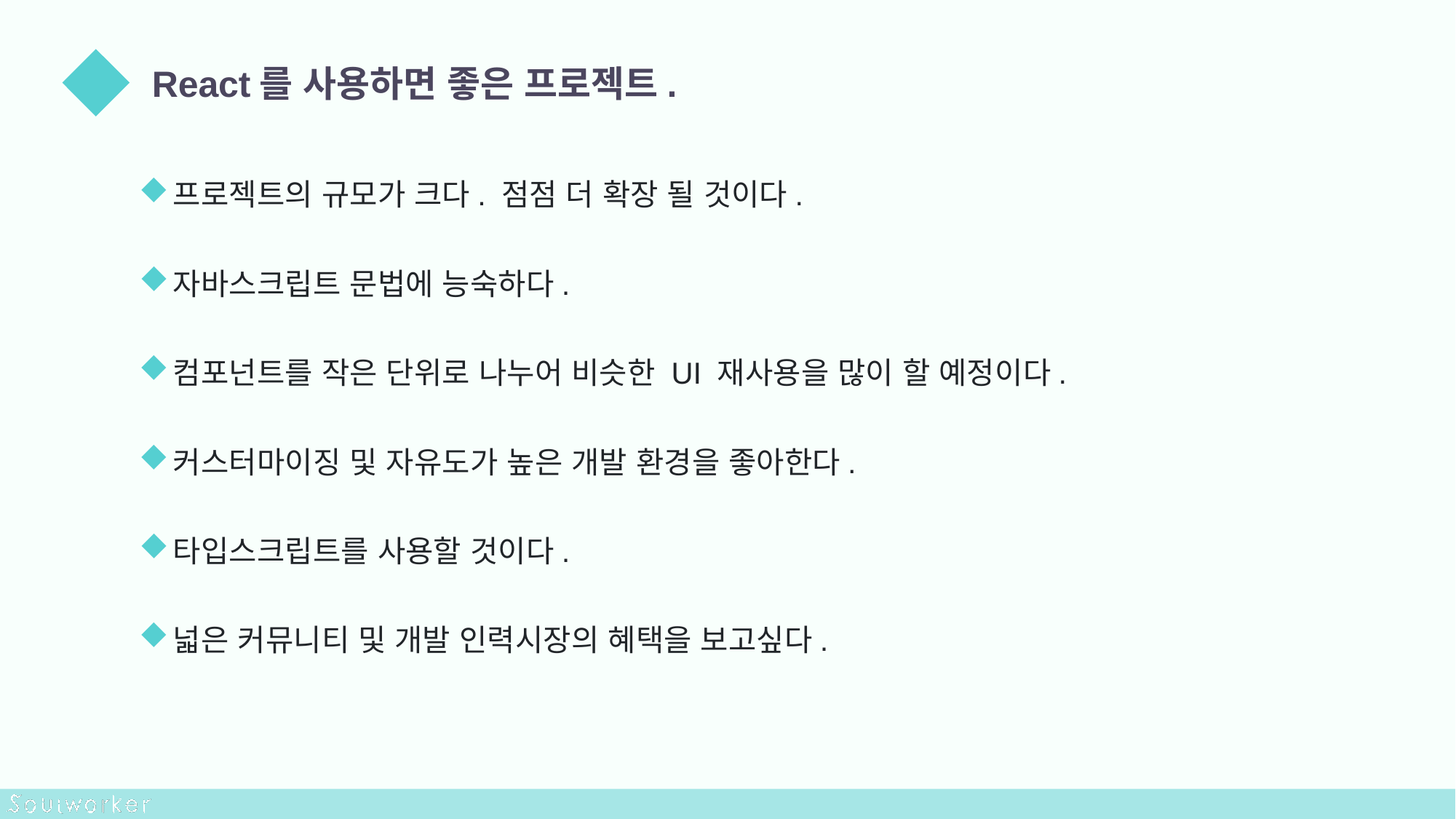

React를 사용하면 좋은 프로젝트.
프로젝트의 규모가 크다. 점점 더 확장 될 것이다.
자바스크립트 문법에 능숙하다.
컴포넌트를 작은 단위로 나누어 비슷한 UI 재사용을 많이 할 예정이다.
커스터마이징 및 자유도가 높은 개발 환경을 좋아한다.
타입스크립트를 사용할 것이다.
넓은 커뮤니티 및 개발 인력시장의 혜택을 보고싶다.